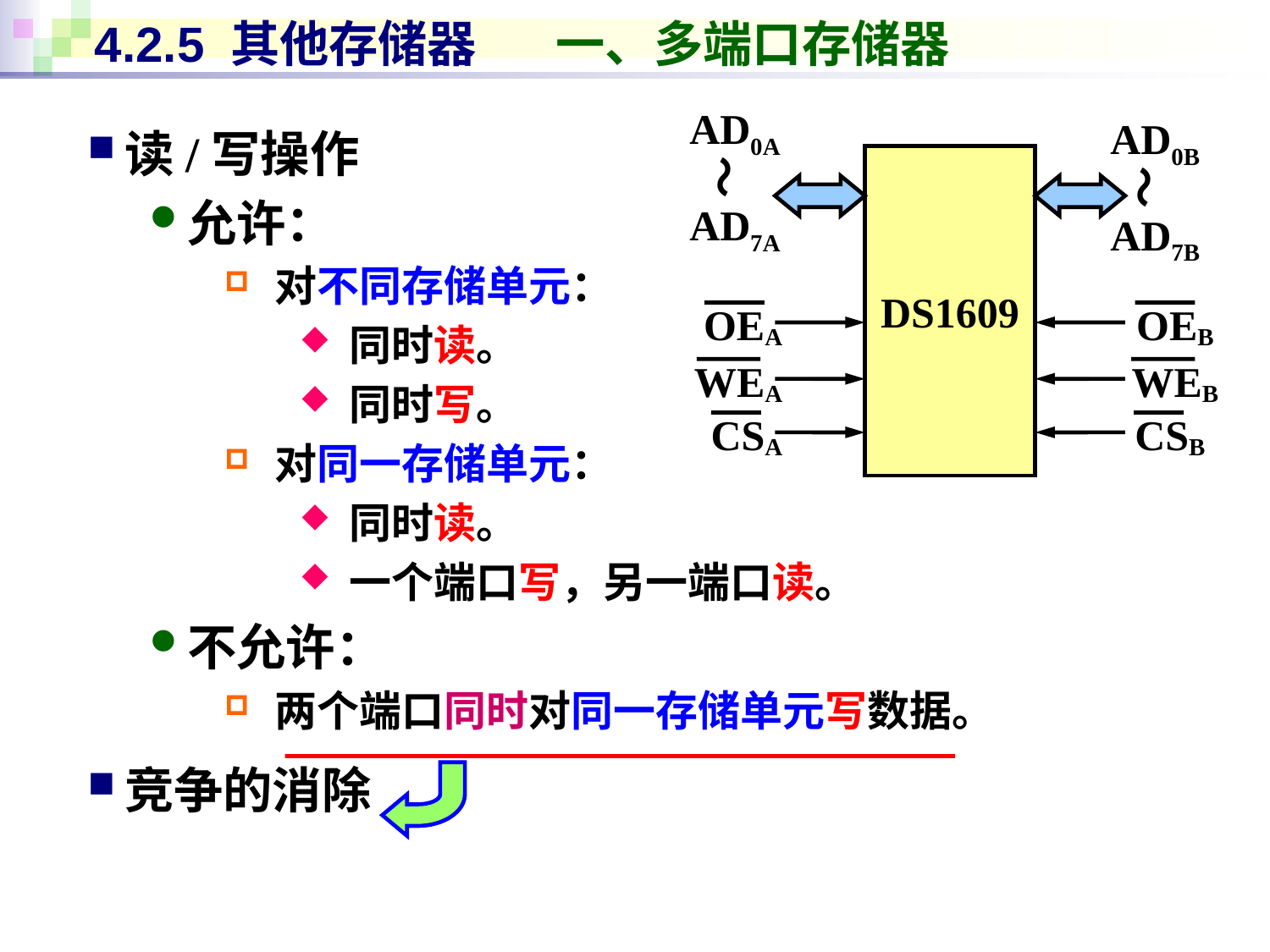

# 4.2.5 其他存储器       一、多端口存储器
AD0A
AD0B
读/写操作
允许：
对不同存储单元：
同时读。
同时写。
对同一存储单元：
同时读。
一个端口写，另一端口读。
不允许：
两个端口同时对同一存储单元写数据。
竞争的消除
～
DS1609
～

AD7A
AD7B
OEA
OEB

WEA
WEB

CSA
CSB

71